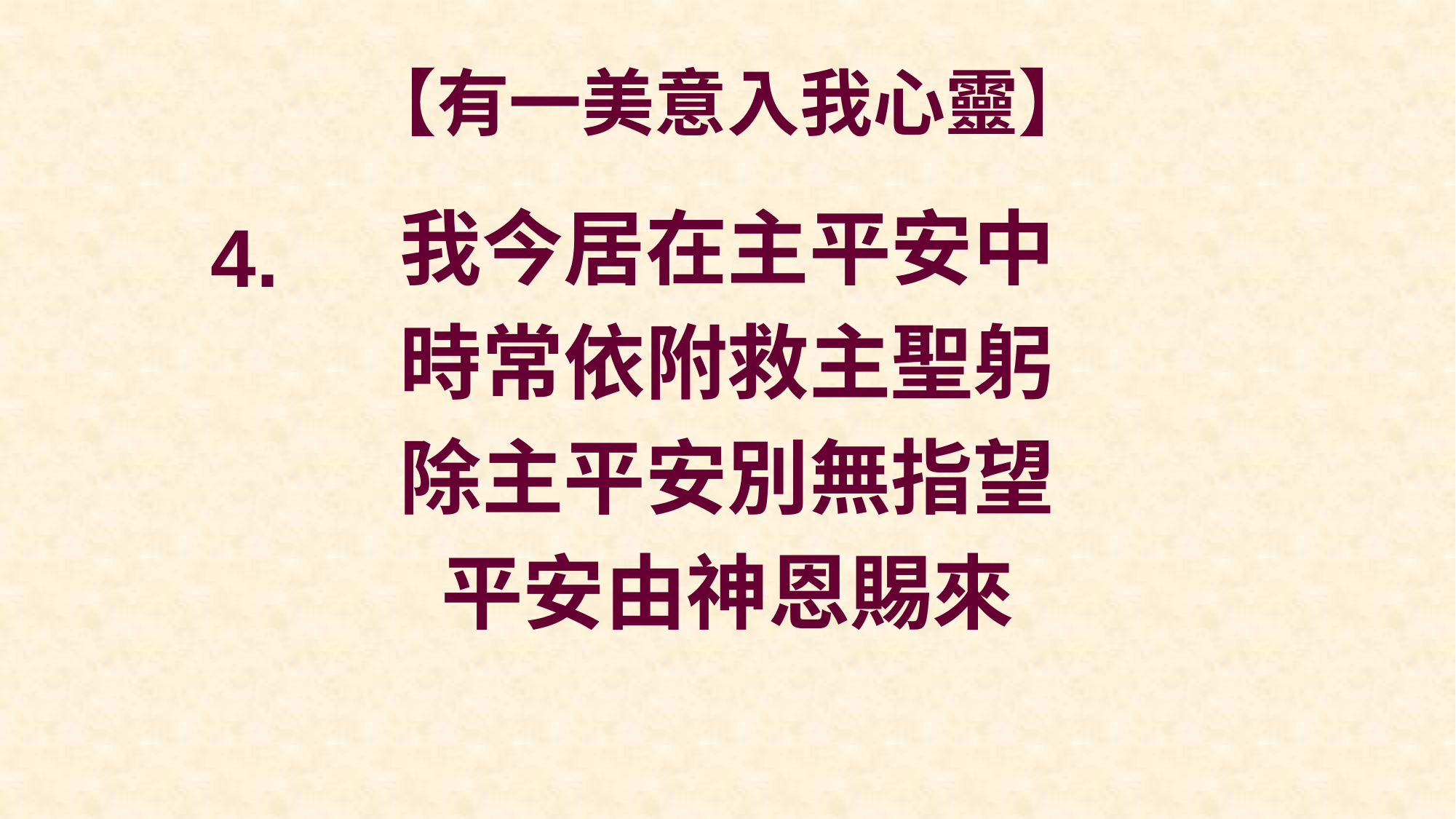

# 【有一美意入我心靈】
我今居在主平安中
時常依附救主聖躬
除主平安別無指望
平安由神恩賜來
4.